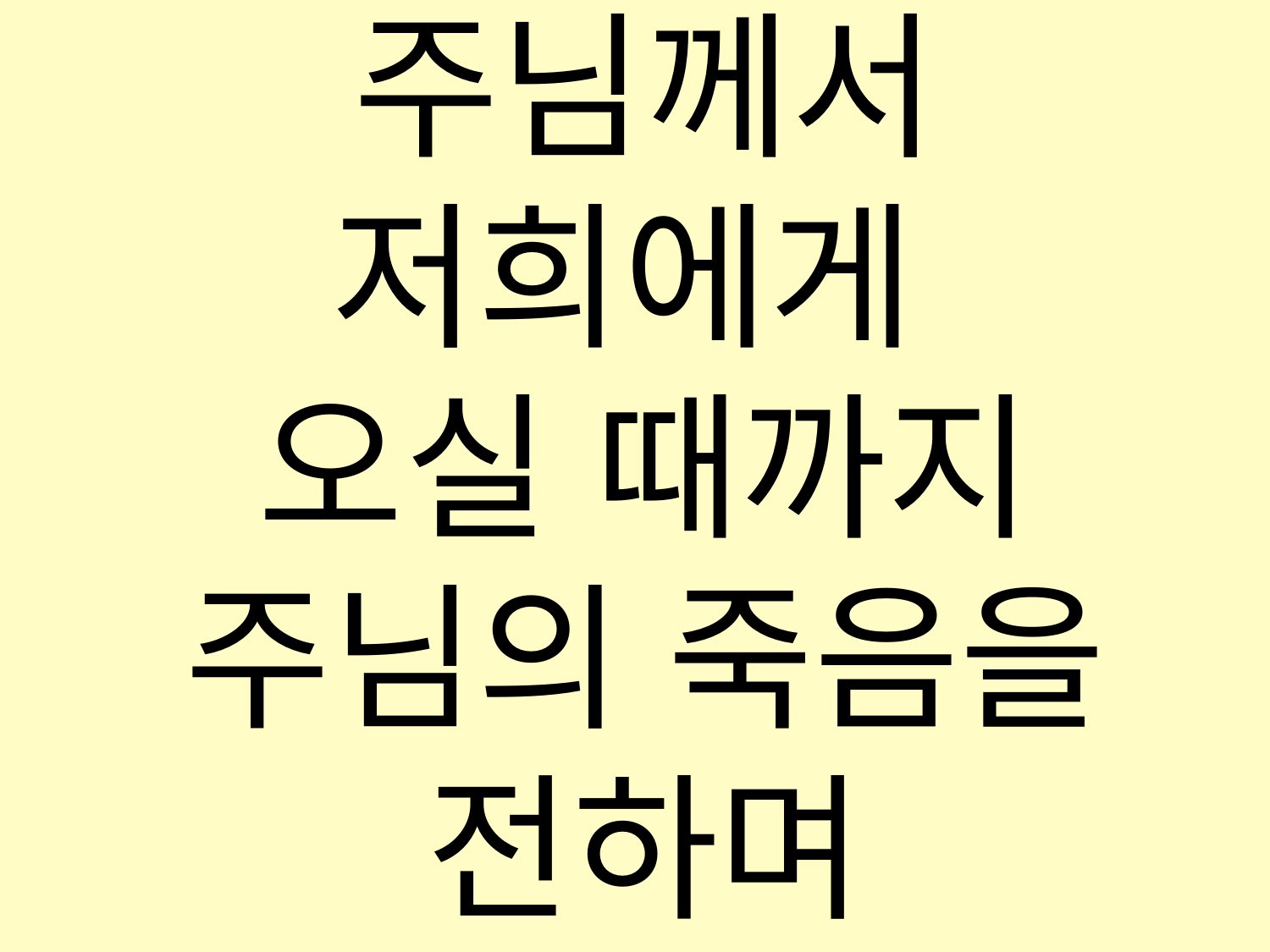

주님께서 저희에게
오실 때까지
주님의 죽음을 전하며
부-활을 부-활을
선-포 하나이다